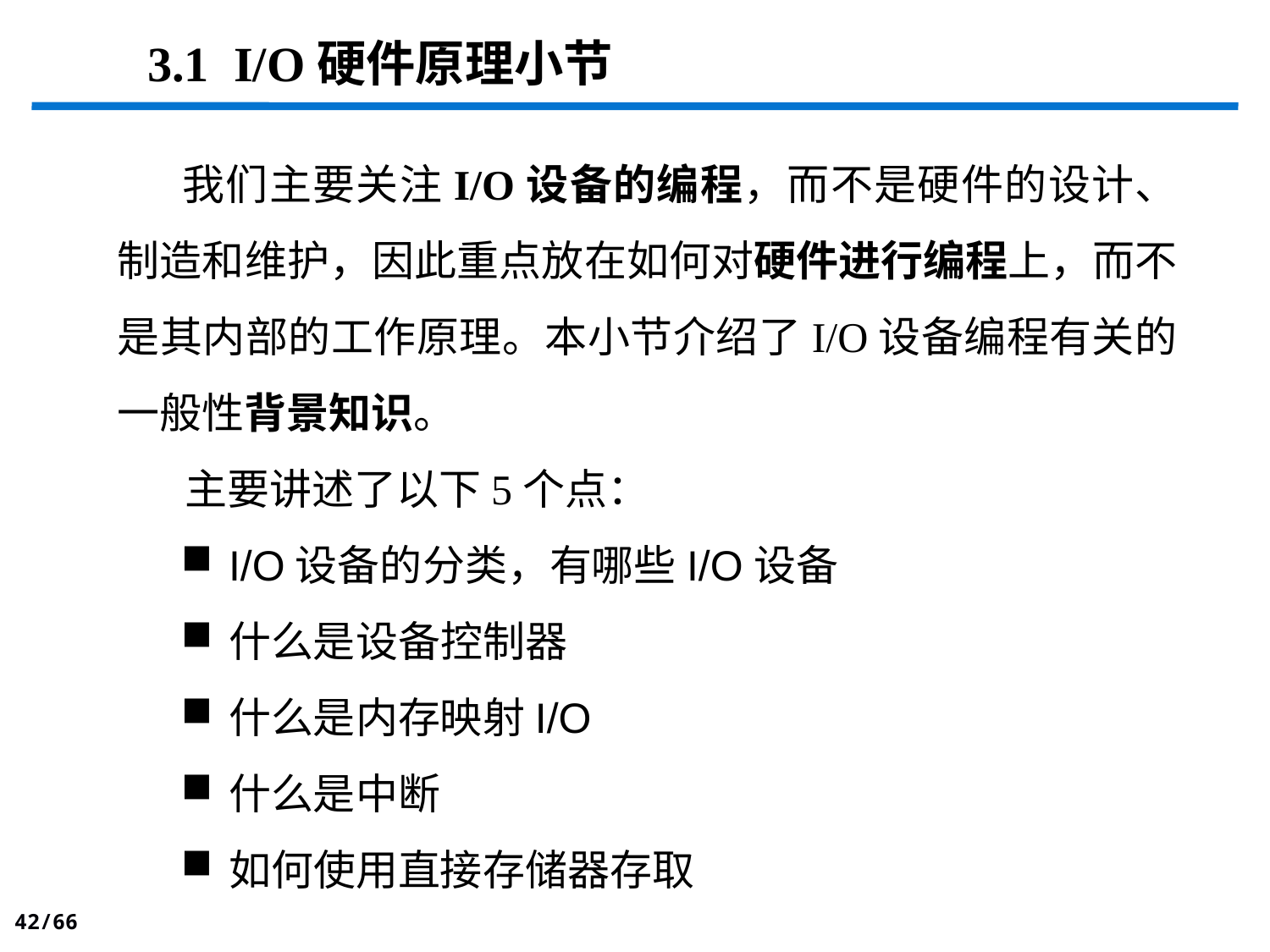

3.1  I/O硬件原理小节
     我们主要关注I/O设备的编程，而不是硬件的设计、制造和维护，因此重点放在如何对硬件进行编程上，而不是其内部的工作原理。本小节介绍了I/O设备编程有关的一般性背景知识。
      主要讲述了以下5个点：
I/O设备的分类，有哪些I/O设备
什么是设备控制器
什么是内存映射I/O
什么是中断
如何使用直接存储器存取